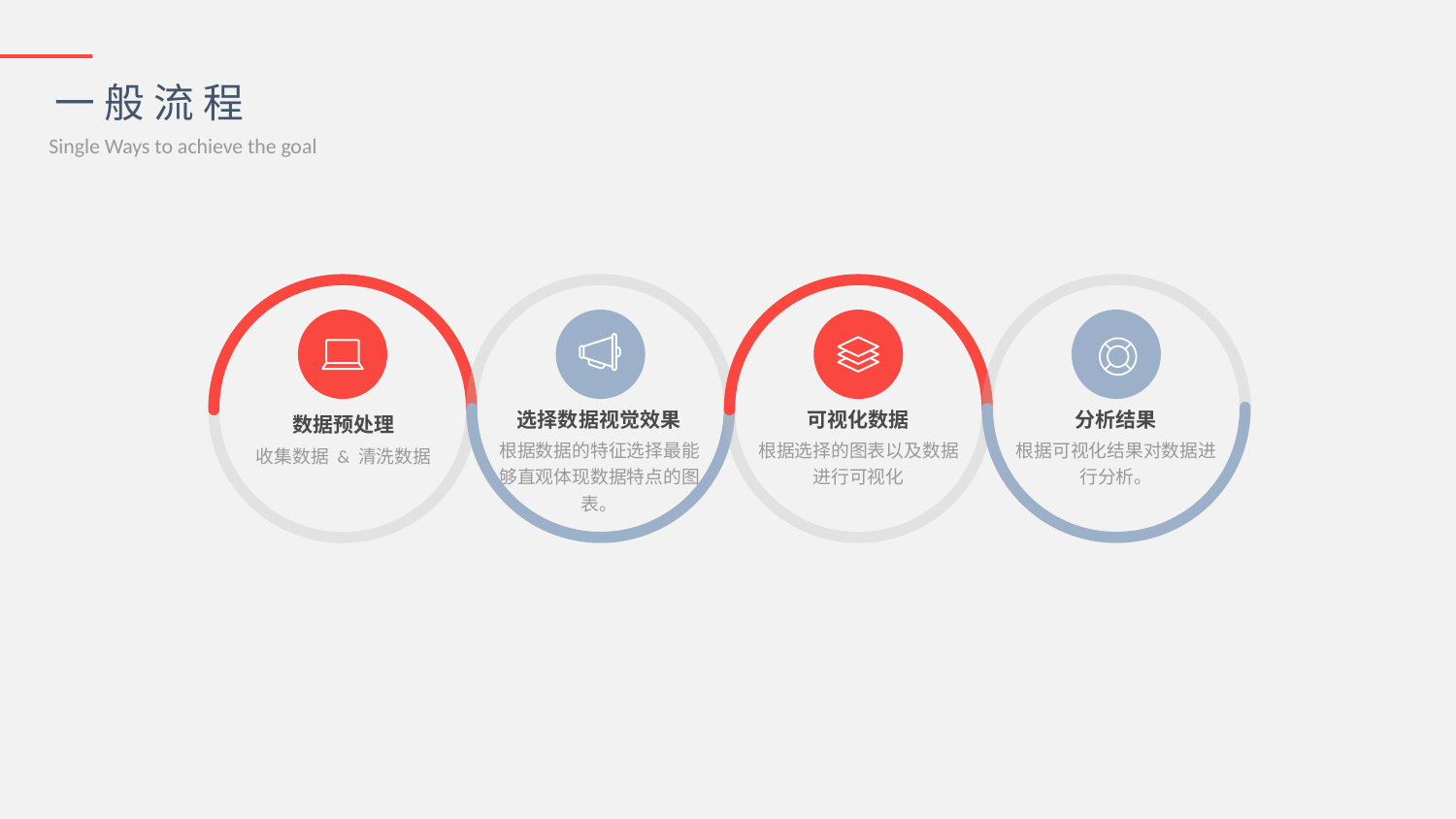

一般流程
Single Ways to achieve the goal

选择数据视觉效果
根据数据的特征选择最能够直观体现数据特点的图表。
可视化数据
根据选择的图表以及数据进行可视化
分析结果
根据可视化结果对数据进行分析。
数据预处理
收集数据 & 清洗数据